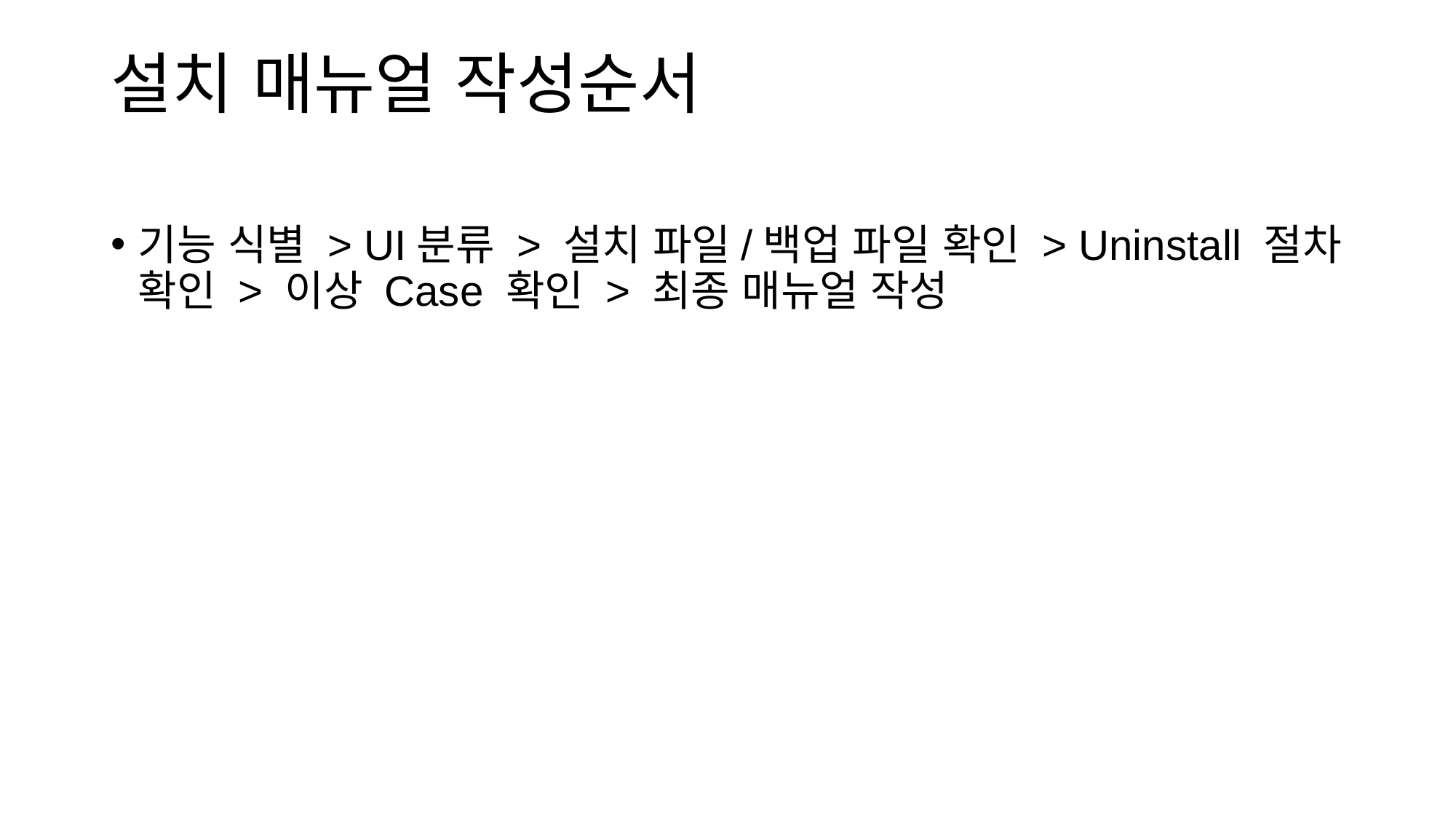

# 설치 매뉴얼 작성순서

기능 식별 > UI분류 > 설치 파일/백업 파일 확인 > Uninstall 절차 확인 > 이상 Case 확인 > 최종 매뉴얼 작성